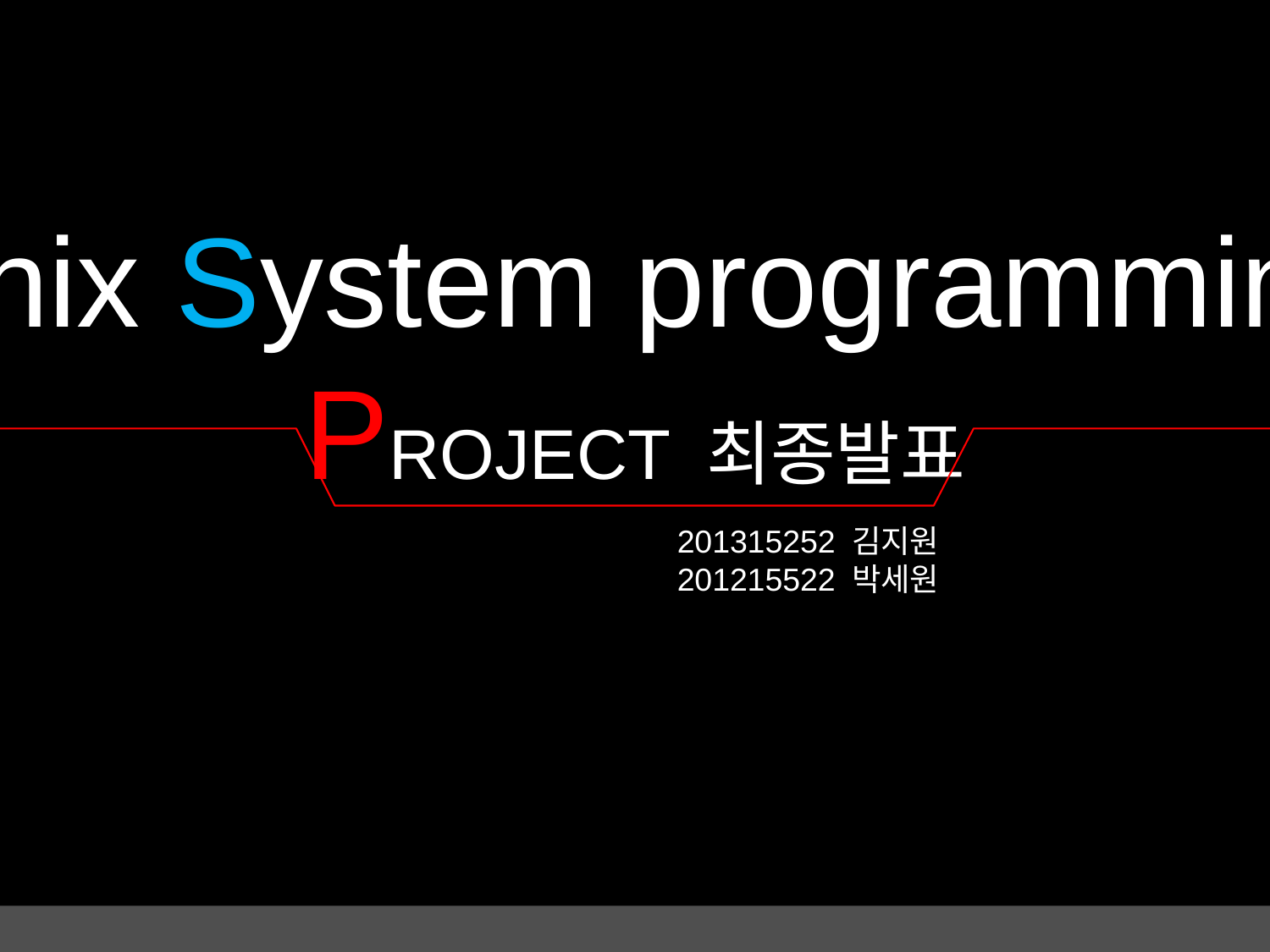

Unix System programming
PROJECT 최종발표

201315252 김지원
 201215522 박세원